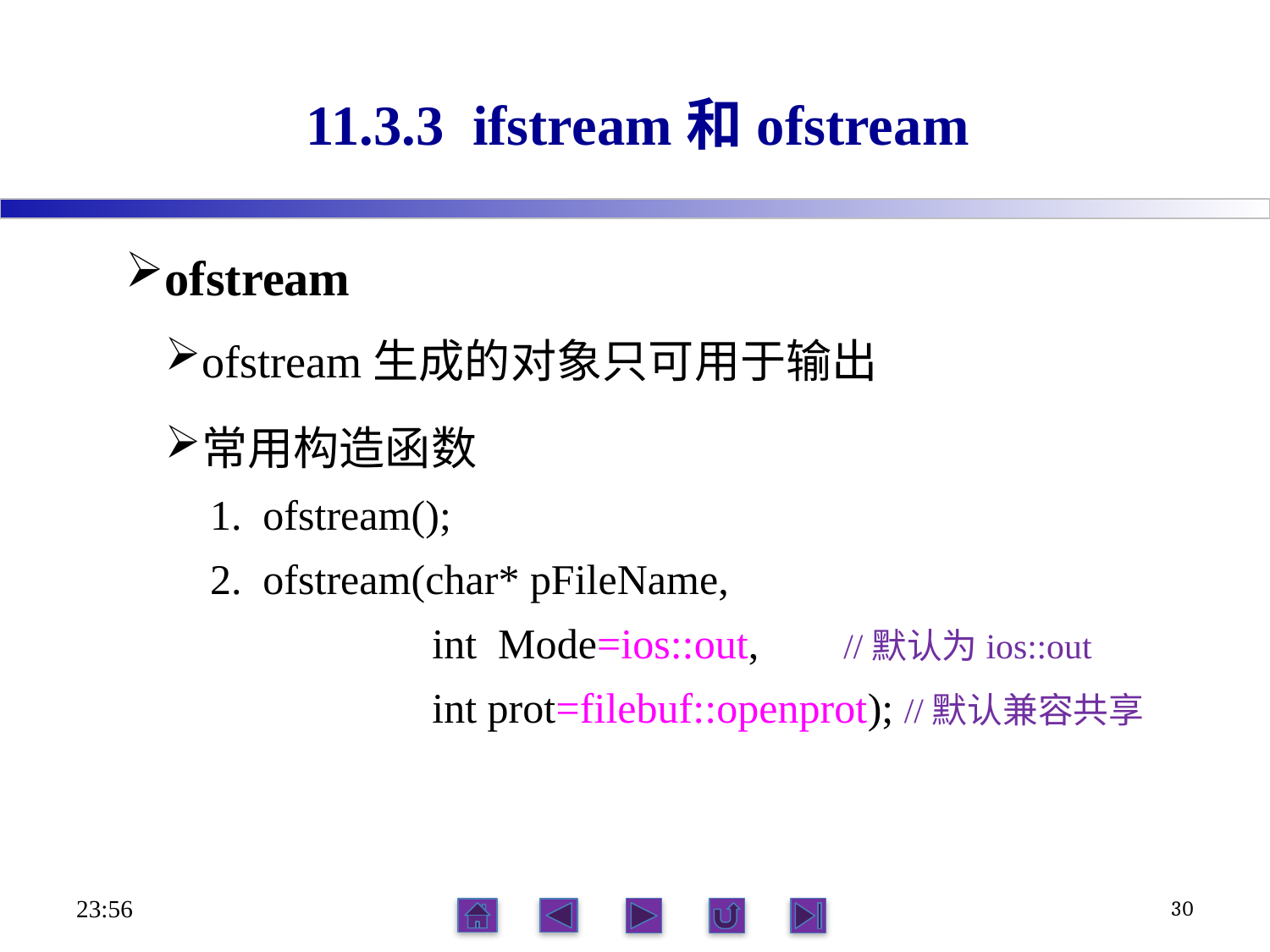

# 11.3.3  ifstream和ofstream
ofstream
ofstream生成的对象只可用于输出
常用构造函数
ofstream();
ofstream(char* pFileName,
                       int  Mode=ios::out,        //默认为ios::out
                       int prot=filebuf::openprot); //默认兼容共享

23:56
30